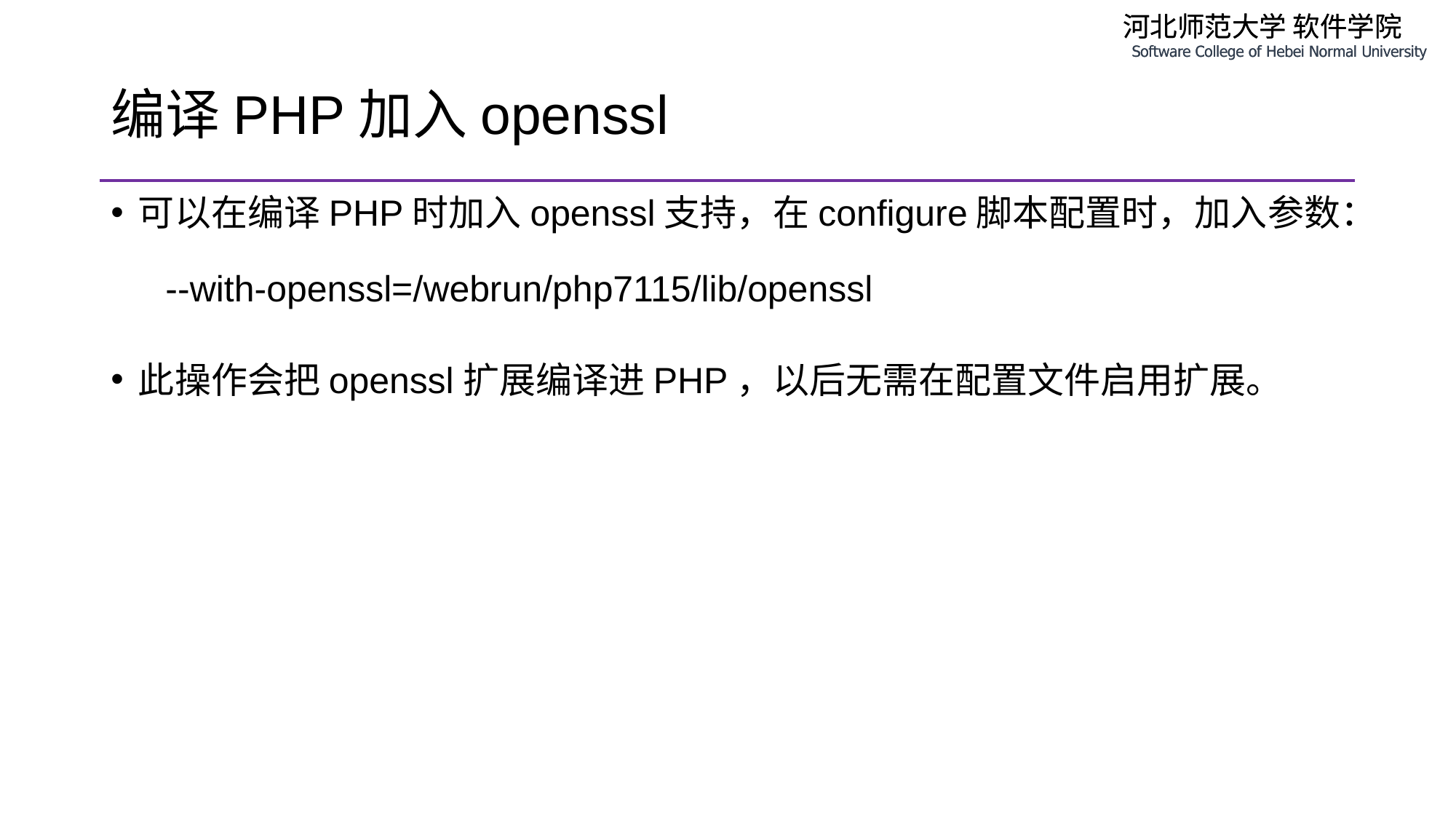

# 编译PHP加入openssl
可以在编译PHP时加入openssl支持，在configure脚本配置时，加入参数：

--with-openssl=/webrun/php7115/lib/openssl

此操作会把openssl扩展编译进PHP，以后无需在配置文件启用扩展。